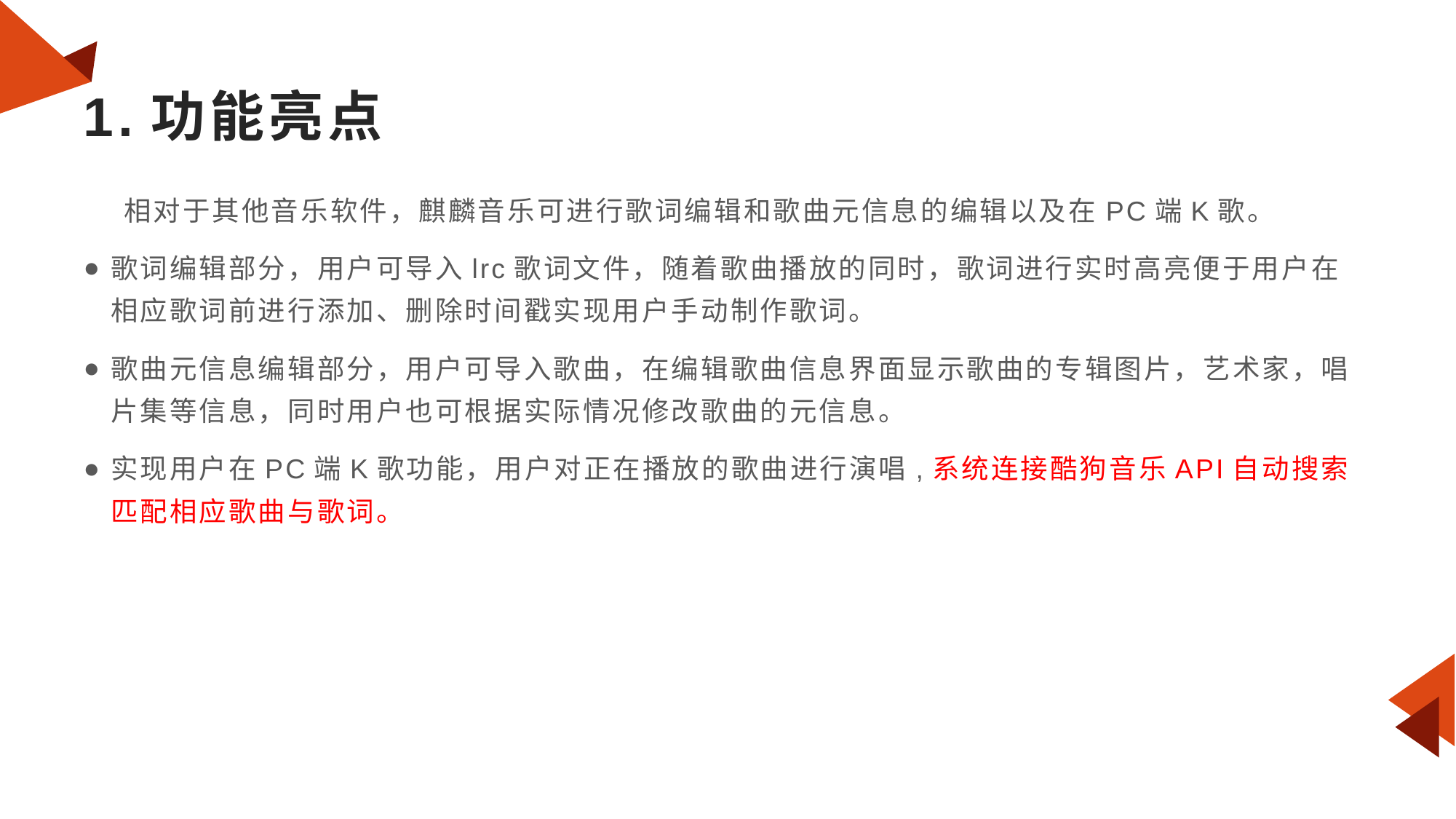

# 1.功能亮点

    相对于其他音乐软件，麒麟音乐可进行歌词编辑和歌曲元信息的编辑以及在PC端K歌。
歌词编辑部分，用户可导入lrc歌词文件，随着歌曲播放的同时，歌词进行实时高亮便于用户在相应歌词前进行添加、删除时间戳实现用户手动制作歌词。
歌曲元信息编辑部分，用户可导入歌曲，在编辑歌曲信息界面显示歌曲的专辑图片，艺术家，唱片集等信息，同时用户也可根据实际情况修改歌曲的元信息。
实现用户在PC端K歌功能，用户对正在播放的歌曲进行演唱,系统连接酷狗音乐API自动搜索匹配相应歌曲与歌词。